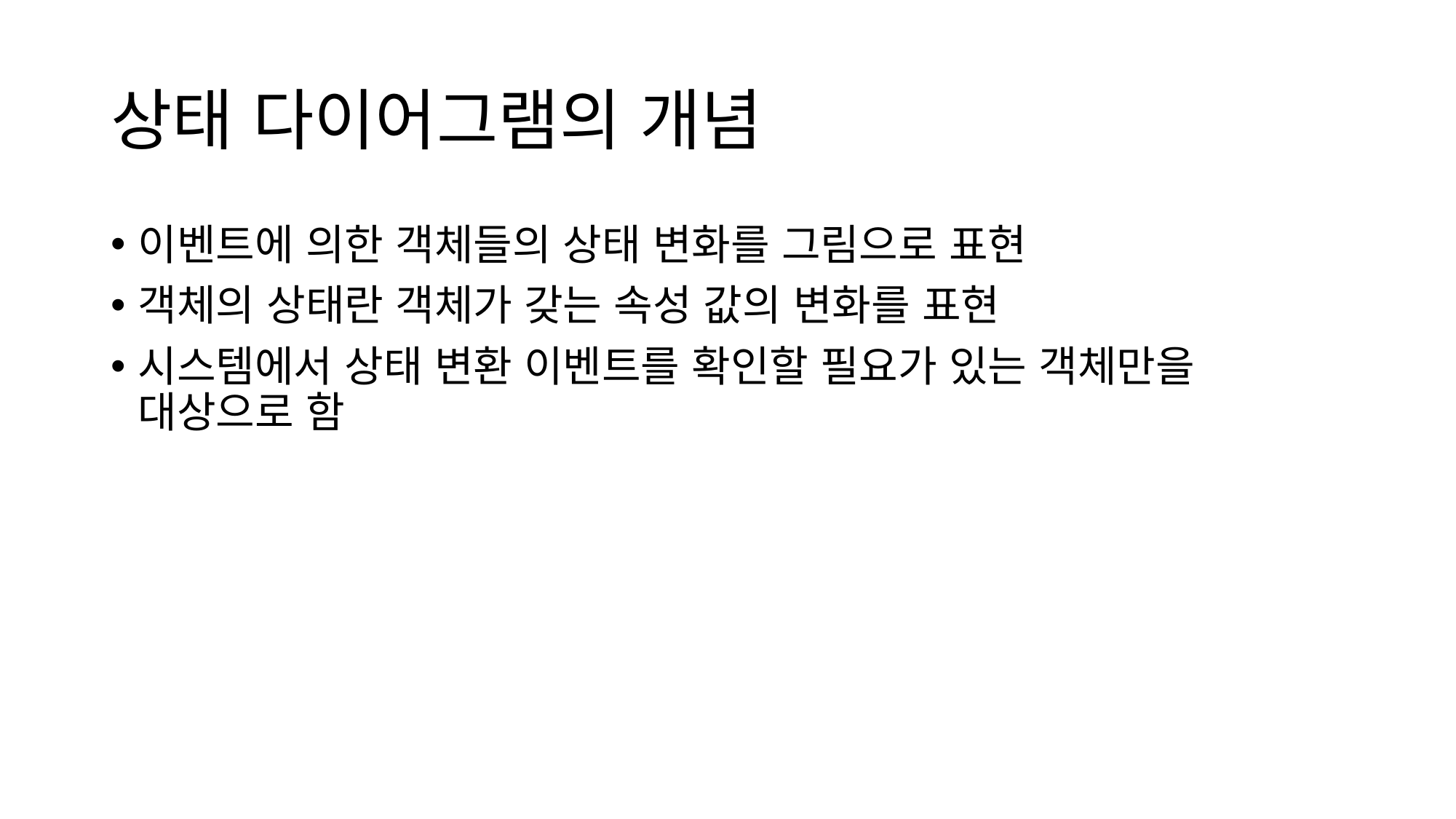

# 상태 다이어그램의 개념
이벤트에 의한 객체들의 상태 변화를 그림으로 표현
객체의 상태란 객체가 갖는 속성 값의 변화를 표현
시스템에서 상태 변환 이벤트를 확인할 필요가 있는 객체만을 대상으로 함